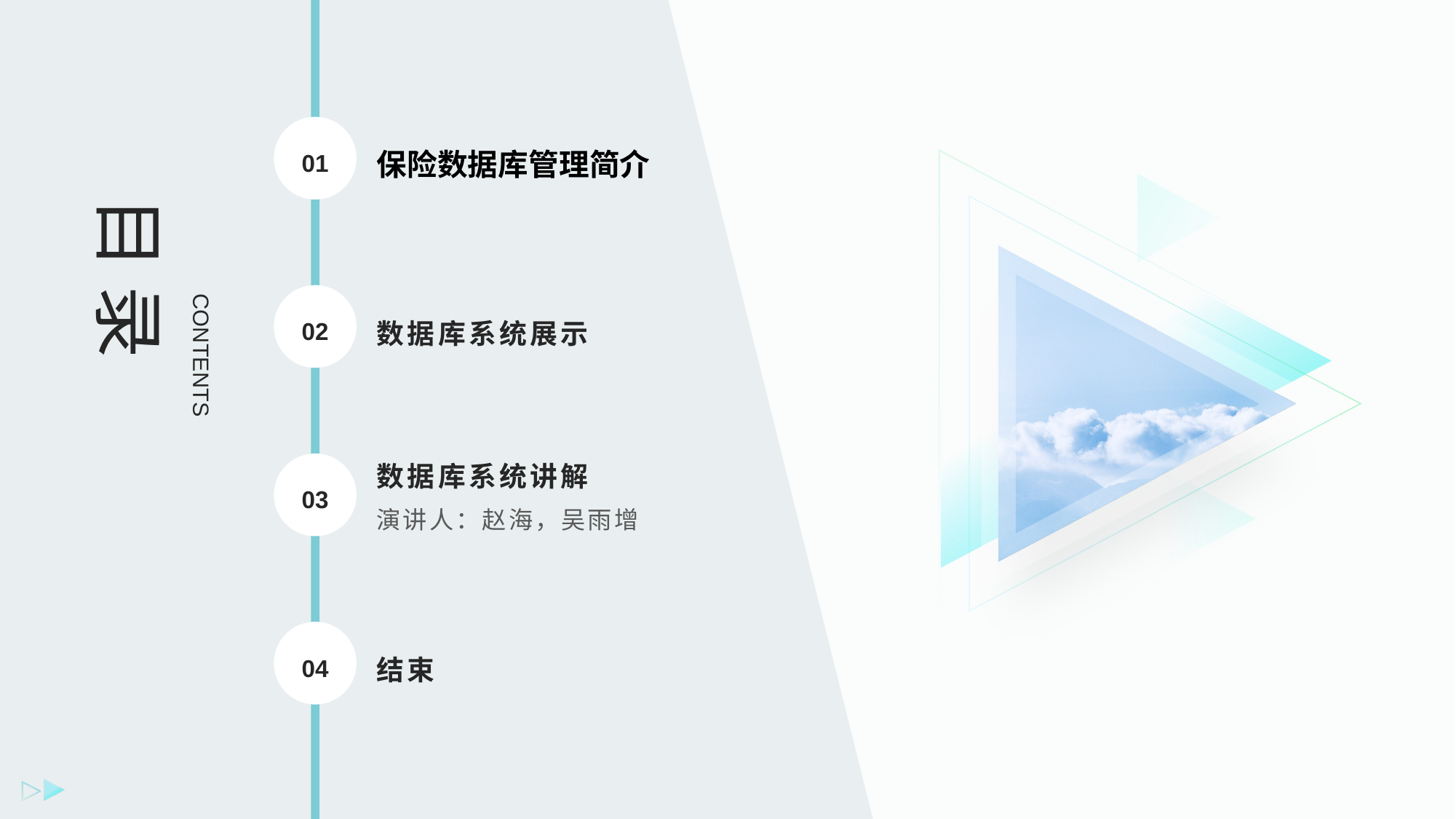

目 录
保险数据库管理简介
01
CONTENTS
02
数据库系统展示
数据库系统讲解
03
演讲人：赵海，吴雨增
04
结束